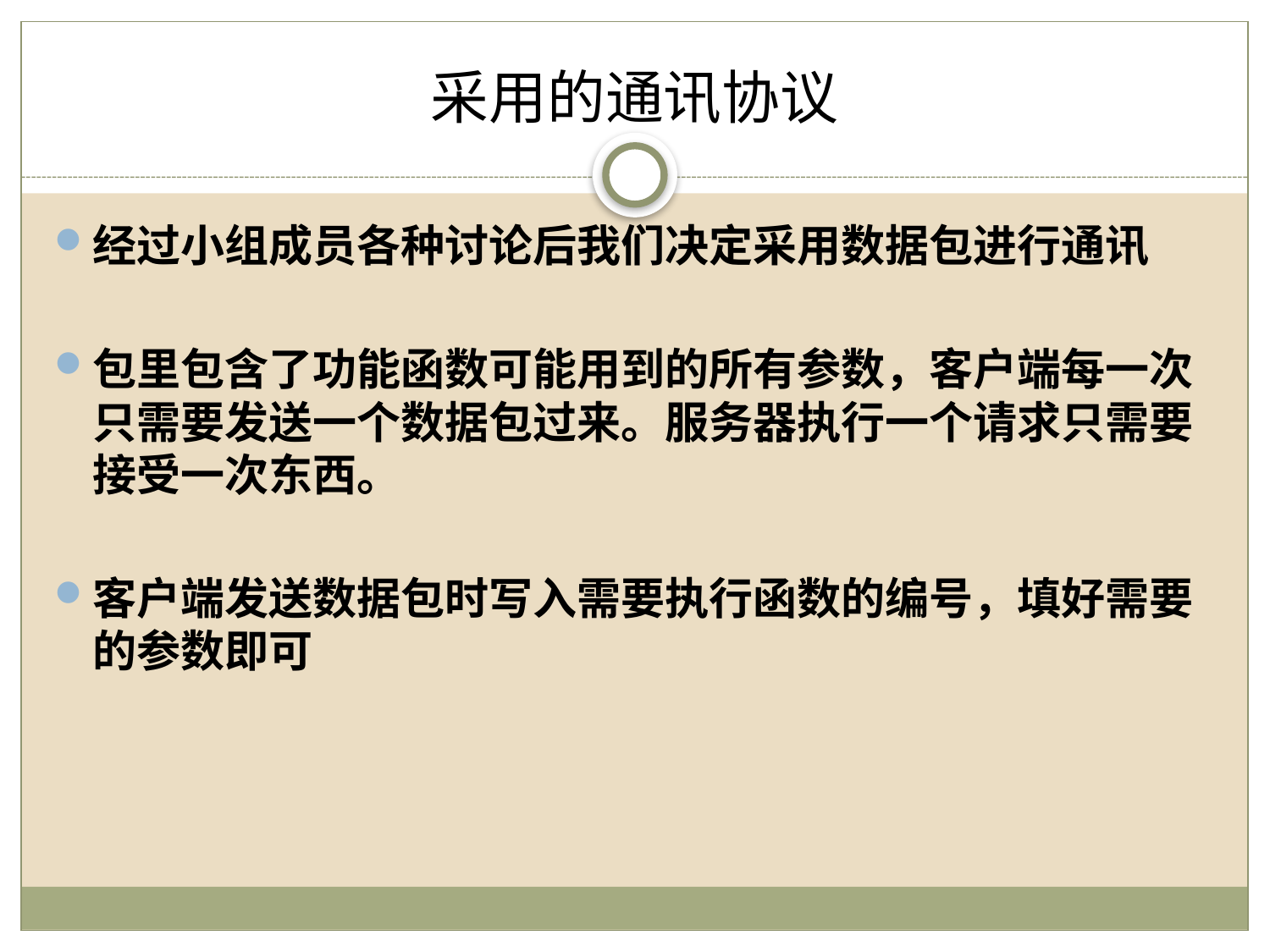

# 采用的通讯协议
经过小组成员各种讨论后我们决定采用数据包进行通讯

包里包含了功能函数可能用到的所有参数，客户端每一次只需要发送一个数据包过来。服务器执行一个请求只需要接受一次东西。

客户端发送数据包时写入需要执行函数的编号，填好需要的参数即可